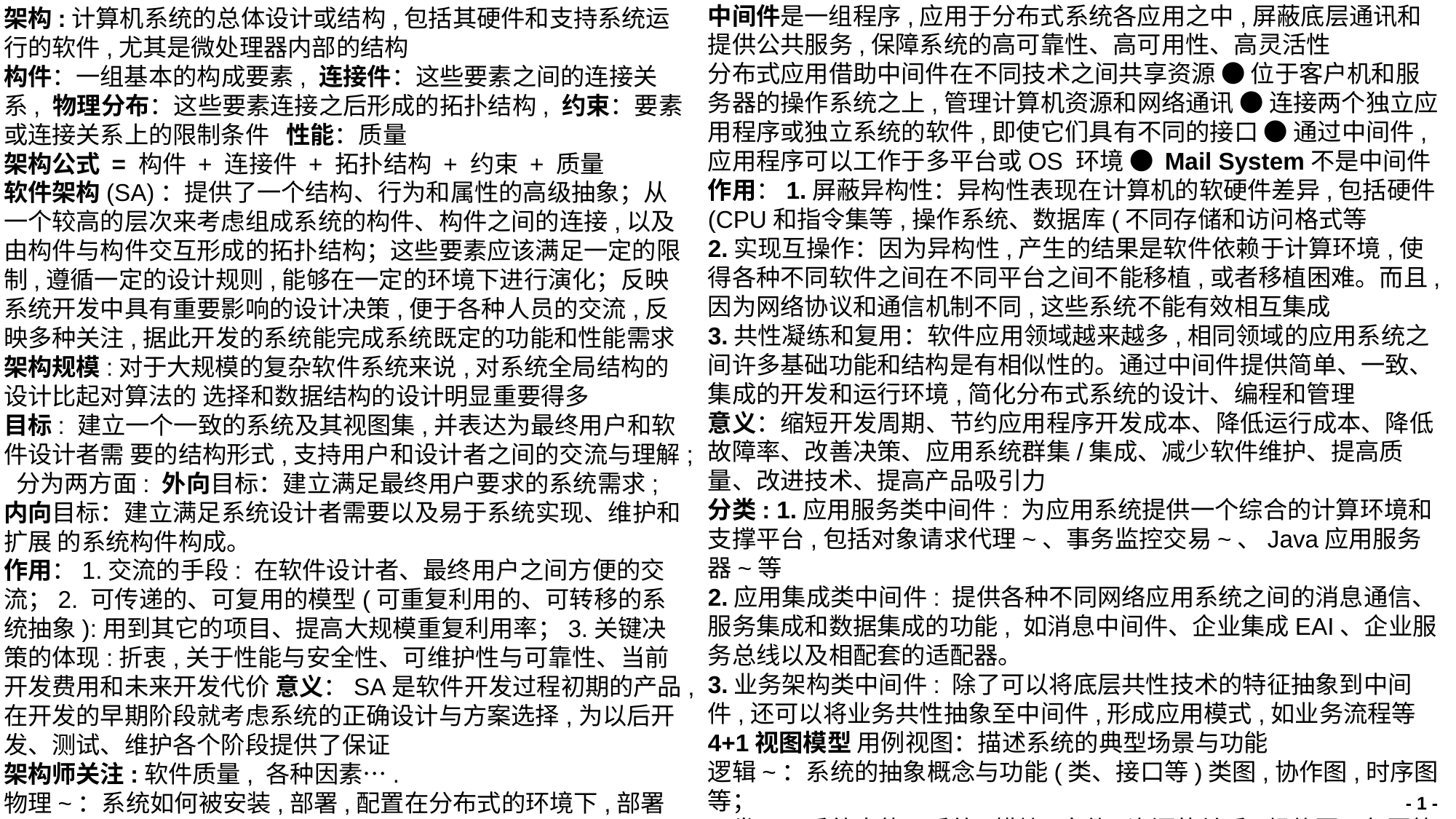

中间件是一组程序,应用于分布式系统各应用之中,屏蔽底层通讯和提供公共服务,保障系统的高可靠性、高可用性、高灵活性
分布式应用借助中间件在不同技术之间共享资源 ● 位于客户机和服务器的操作系统之上,管理计算机资源和网络通讯 ● 连接两个独立应用程序或独立系统的软件,即使它们具有不同的接口 ● 通过中间件,应用程序可以工作于多平台或OS 环境 ● Mail System不是中间件
作用：1.屏蔽异构性：异构性表现在计算机的软硬件差异,包括硬件(CPU和指令集等,操作系统、数据库(不同存储和访问格式等
2.实现互操作：因为异构性,产生的结果是软件依赖于计算环境,使得各种不同软件之间在不同平台之间不能移植,或者移植困难。而且,因为网络协议和通信机制不同,这些系统不能有效相互集成
3.共性凝练和复用：软件应用领域越来越多,相同领域的应用系统之间许多基础功能和结构是有相似性的。通过中间件提供简单、一致、集成的开发和运行环境,简化分布式系统的设计、编程和管理
意义：缩短开发周期、节约应用程序开发成本、降低运行成本、降低故障率、改善决策、应用系统群集/集成、减少软件维护、提高质量、改进技术、提高产品吸引力
分类: 1.应用服务类中间件: 为应用系统提供一个综合的计算环境和支撑平台,包括对象请求代理~、事务监控交易~、Java应用服务器~等
2.应用集成类中间件: 提供各种不同网络应用系统之间的消息通信、服务集成和数据集成的功能, 如消息中间件、企业集成EAI、企业服务总线以及相配套的适配器。
3.业务架构类中间件: 除了可以将底层共性技术的特征抽象到中间件,还可以将业务共性抽象至中间件,形成应用模式,如业务流程等
4+1视图模型 用例视图：描述系统的典型场景与功能
逻辑~：系统的抽象概念与功能(类、接口等)类图,协作图,时序图等；
开发~：系统中的子系统,模块,文件,资源的关系,组件图、包图等；
进程~：系统的进程及其之间的通信协作关系,活动图,时序图等
架构:计算机系统的总体设计或结构,包括其硬件和⽀持系统运行的软件,尤其是微处理器内部的结构
构件：一组基本的构成要素, 连接件：这些要素之间的连接关系, 物理分布：这些要素连接之后形成的拓扑结构, 约束：要素或连接关系上的限制条件   性能：质量
架构公式 = 构件 + 连接件 + 拓扑结构 + 约束 + 质量
软件架构(SA)：提供了一个结构、行为和属性的高级抽象；从一个较高的层次来考虑组成系统的构件、构件之间的连接,以及由构件与构件交互形成的拓扑结构；这些要素应该满⾜一定的限制,遵循一定的设计规则,能够在一定的环境下进行演化；反映系统开发中具有重要影响的设计决策,便于各种⼈员的交流,反映多种关注,据此开发的系统能完成系统既定的功能和性能需求
架构规模:对于大规模的复杂软件系统来说,对系统全局结构的设计⽐起对算法的 选择和数据结构的设计明显重要得多
目标: 建⽴一个一致的系统及其视图集,并表达为最终用户和软件设计者需 要的结构形式,支持用户和设计者之间的交流与理解; 分为两方面: 外向目标：建立满足最终用户要求的系统需求; 内向目标：建立满足系统设计者需要以及易于系统实现、维护和扩展 的系统构件构成。
作用：1.交流的手段: 在软件设计者、最终用户之间方便的交流；2. 可传递的、可复用的模型(可重复利用的、可转移的系统抽象):用到其它的项目、提高大规模重复利用率；3.关键决策的体现:折衷,关于性能与安全性、可维护性与可靠性、当前开发费用和未来开发代价 意义：SA是软件开发过程初期的产品,在开发的早期阶段就考虑系统的正确设计与方案选择,为以后开发、测试、维护各个阶段提供了保证
架构师关注:软件质量, 各种因素….
物理~：系统如何被安装,部署,配置在分布式的环境下,部署图